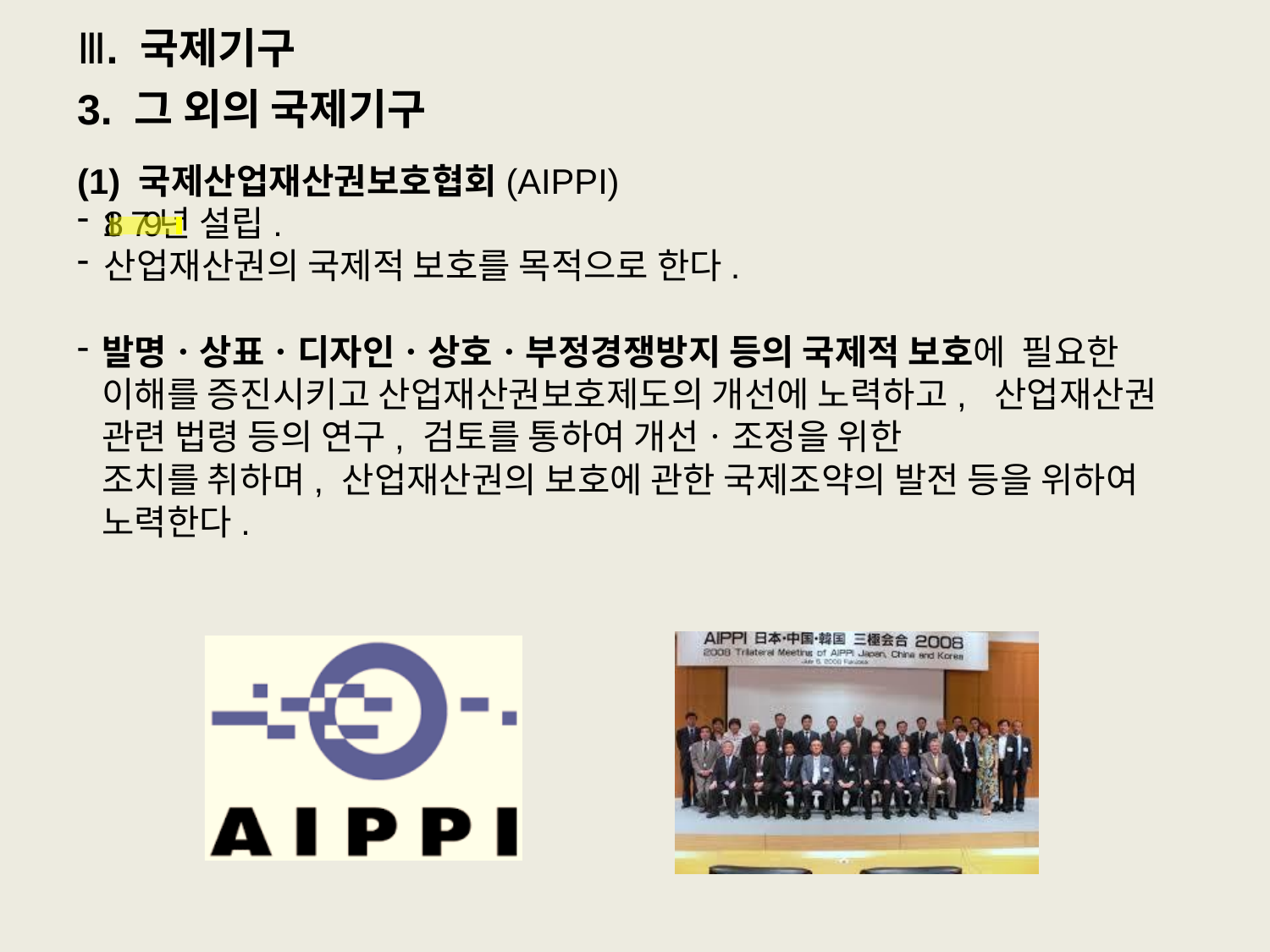

# Ⅲ. 국제기구
3. 그 외의 국제기구
(1) 국제산업재산권보호협회(AIPPI)
1	7년 설립.
산업재산권의 국제적 보호를 목적으로 한다.

발명ㆍ상표ㆍ디자인ㆍ상호ㆍ부정경쟁방지 등의 국제적 보호에  필요한 이해를 증진시키고 산업재산권보호제도의 개선에 노력하고,  산업재산권 관련 법령 등의 연구, 검토를 통하여 개선ㆍ조정을 위한
조치를 취하며, 산업재산권의 보호에 관한 국제조약의 발전 등을 위하여  노력한다.
8
9